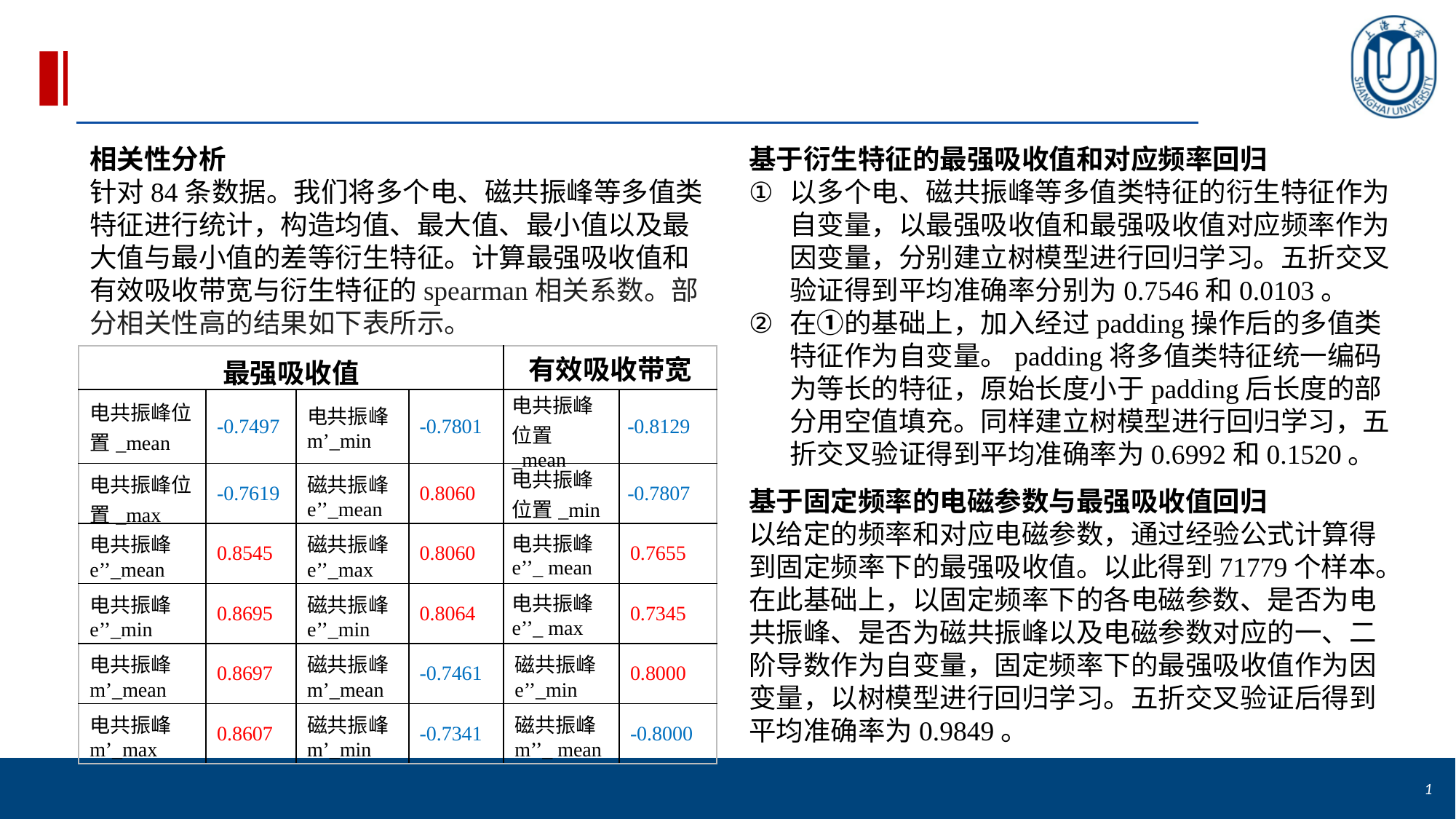

#
相关性分析
针对84条数据。我们将多个电、磁共振峰等多值类特征进行统计，构造均值、最大值、最小值以及最大值与最小值的差等衍生特征。计算最强吸收值和有效吸收带宽与衍生特征的spearman相关系数。部分相关性高的结果如下表所示。
基于衍生特征的最强吸收值和对应频率回归
以多个电、磁共振峰等多值类特征的衍生特征作为自变量，以最强吸收值和最强吸收值对应频率作为因变量，分别建立树模型进行回归学习。五折交叉验证得到平均准确率分别为0.7546和0.0103。
在①的基础上，加入经过padding操作后的多值类特征作为自变量。padding将多值类特征统一编码为等长的特征，原始长度小于padding后长度的部分用空值填充。同样建立树模型进行回归学习，五折交叉验证得到平均准确率为0.6992和0.1520。
| 最强吸收值 |  |  |  | 有效吸收带宽 |  |
| --- | --- | --- | --- | --- | --- |
| 电共振峰位置\_mean | -0.7497 | 电共振峰m’\_min | -0.7801 | 电共振峰位置\_mean | -0.8129 |
| 电共振峰位置\_max | -0.7619 | 磁共振峰e’’\_mean | 0.8060 | 电共振峰位置\_min | -0.7807 |
| 电共振峰e’’\_mean | 0.8545 | 磁共振峰e’’\_max | 0.8060 | 电共振峰e’’\_ mean | 0.7655 |
| 电共振峰e’’\_min | 0.8695 | 磁共振峰e’’\_min | 0.8064 | 电共振峰e’’\_ max | 0.7345 |
| 电共振峰m’\_mean | 0.8697 | 磁共振峰m’\_mean | -0.7461 | 磁共振峰e’’\_min | 0.8000 |
| 电共振峰m’\_max | 0.8607 | 磁共振峰m’\_min | -0.7341 | 磁共振峰m’’\_ mean | -0.8000 |
基于固定频率的电磁参数与最强吸收值回归
以给定的频率和对应电磁参数，通过经验公式计算得到固定频率下的最强吸收值。以此得到71779个样本。在此基础上，以固定频率下的各电磁参数、是否为电共振峰、是否为磁共振峰以及电磁参数对应的一、二阶导数作为自变量，固定频率下的最强吸收值作为因变量，以树模型进行回归学习。五折交叉验证后得到平均准确率为0.9849。
1